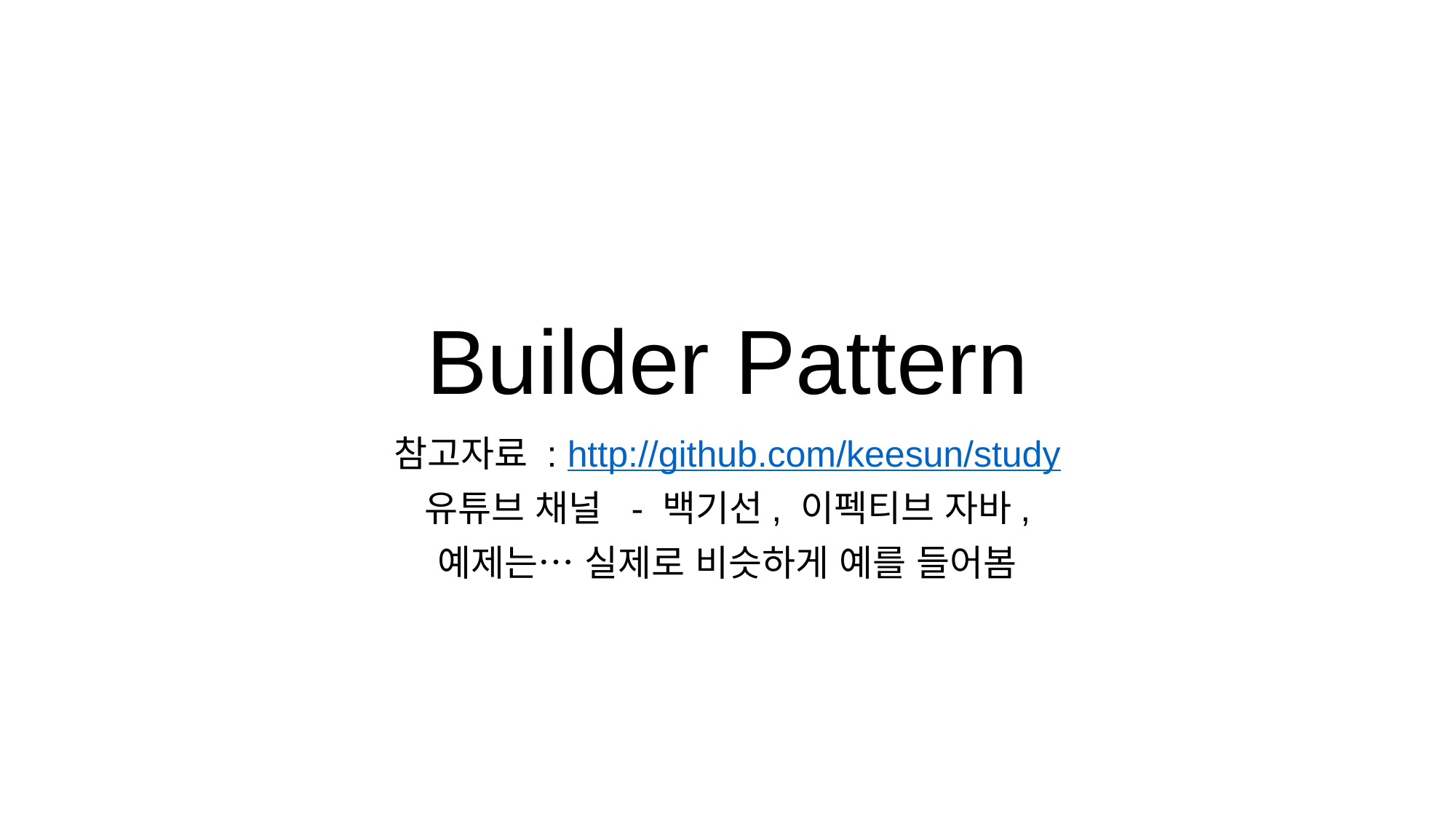

# Builder Pattern
참고자료 : http://github.com/keesun/study
유튜브 채널  - 백기선, 이펙티브 자바,
예제는… 실제로 비슷하게 예를 들어봄